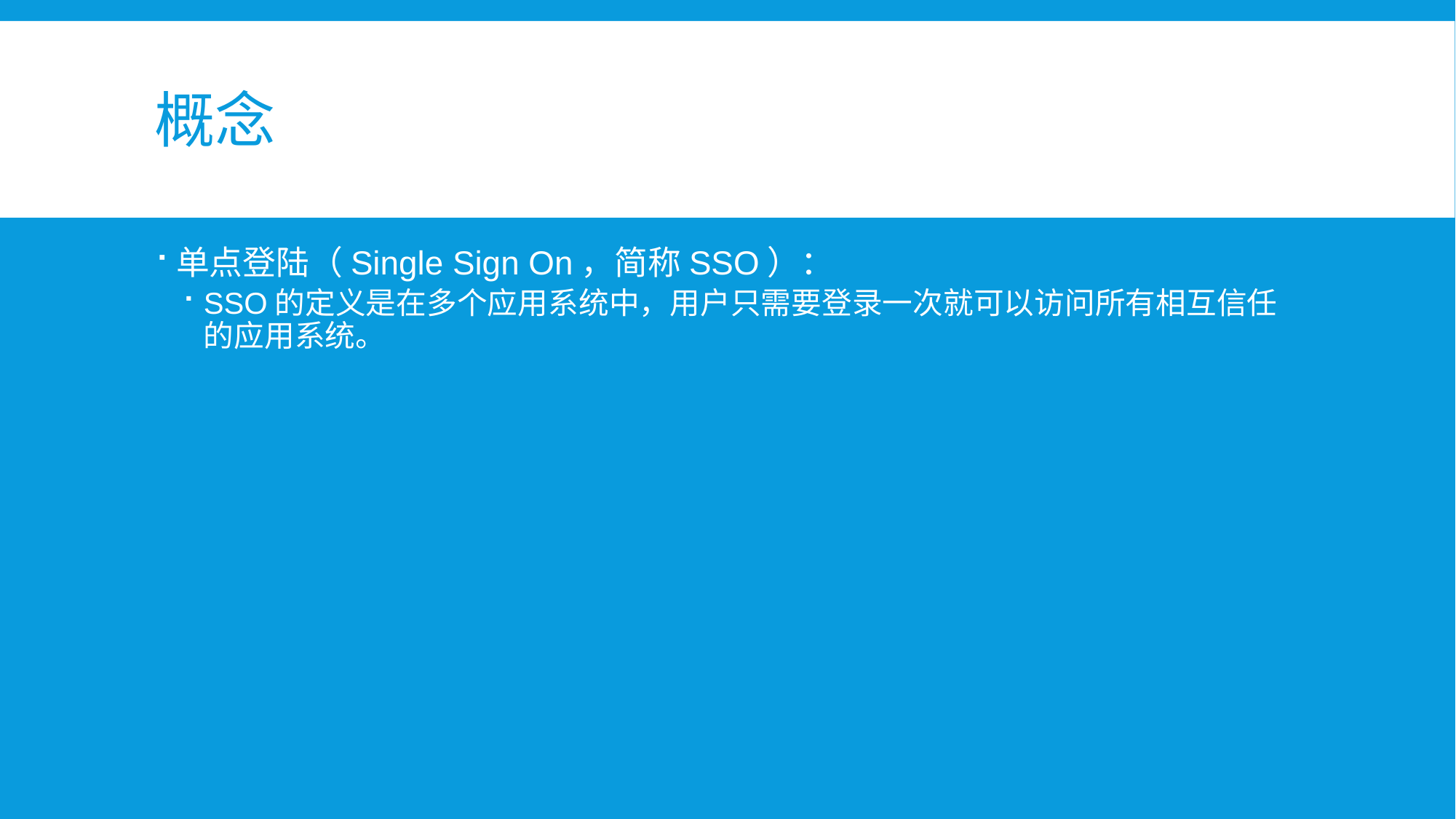

# 概念
单点登陆（Single Sign On，简称SSO）：
SSO的定义是在多个应用系统中，用户只需要登录一次就可以访问所有相互信任的应用系统。